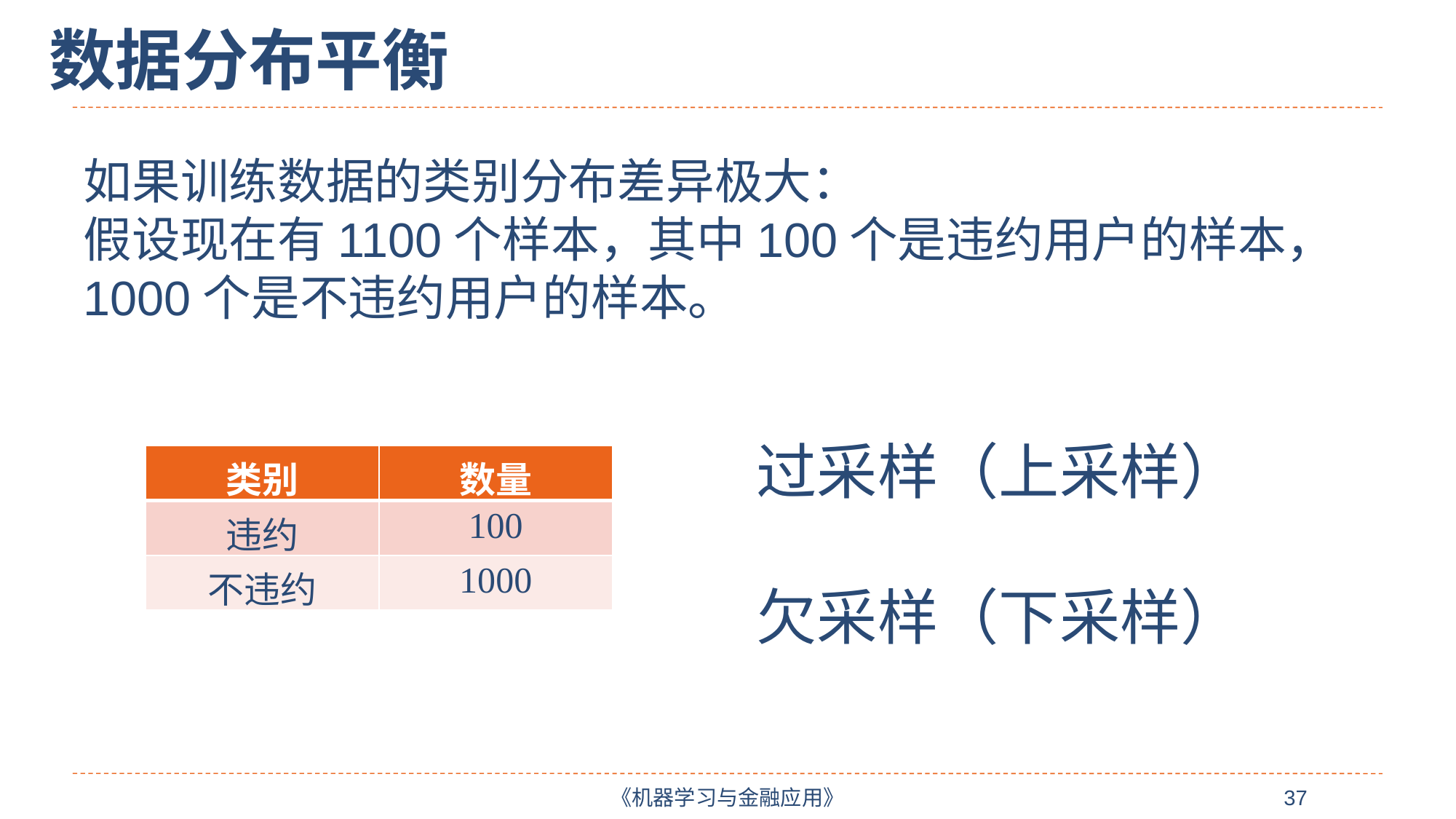

数据分布平衡
如果训练数据的类别分布差异极大：
假设现在有1100个样本，其中100个是违约用户的样本，1000个是不违约用户的样本。
过采样（上采样）

欠采样（下采样）
| 类别 | 数量 |
| --- | --- |
| 违约 | 100 |
| 不违约 | 1000 |